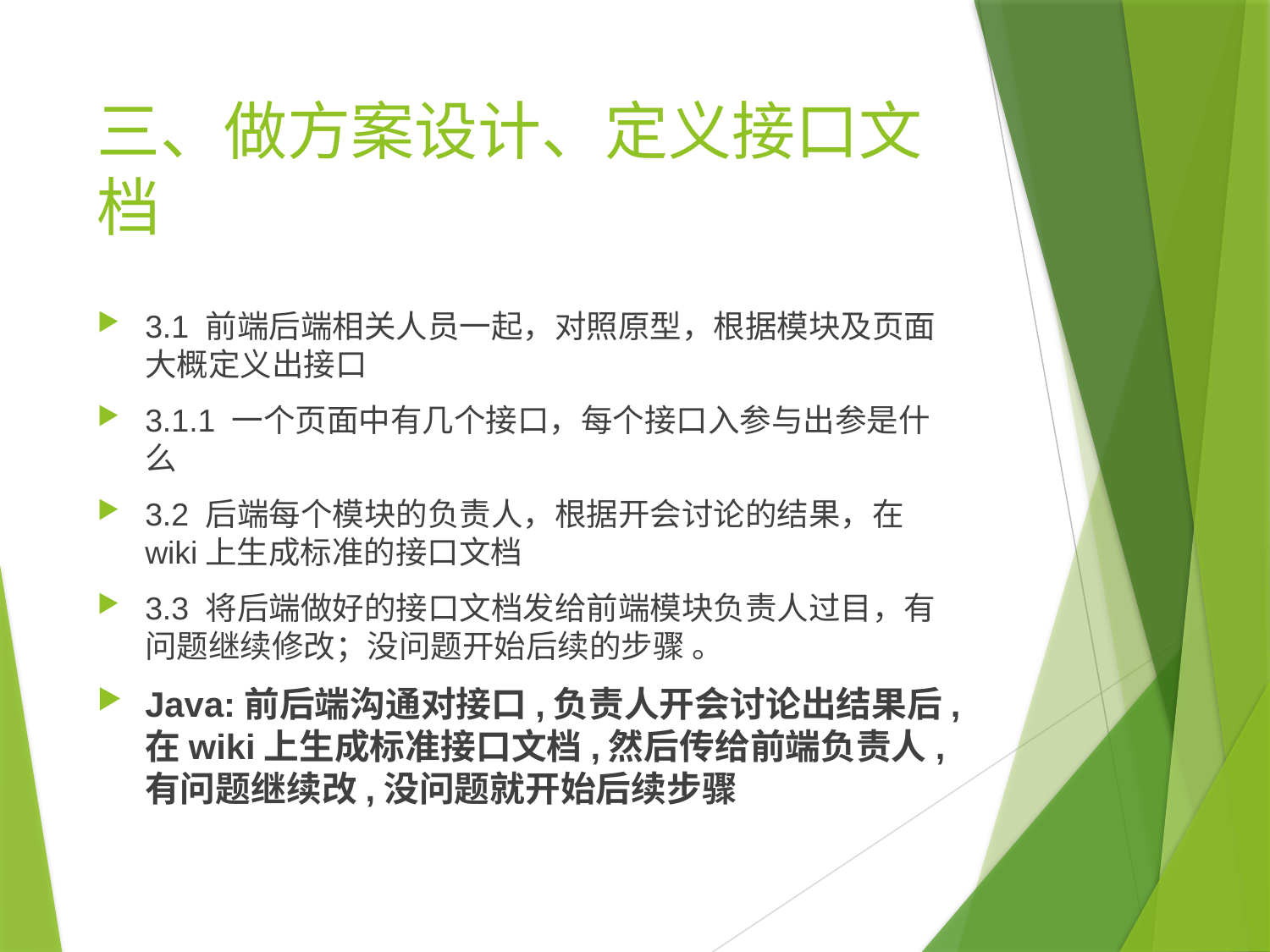

# 三、做方案设计、定义接口文档
3.1 前端后端相关人员一起，对照原型，根据模块及页面大概定义出接口
3.1.1 一个页面中有几个接口，每个接口入参与出参是什么
3.2 后端每个模块的负责人，根据开会讨论的结果，在wiki上生成标准的接口文档
3.3 将后端做好的接口文档发给前端模块负责人过目，有问题继续修改；没问题开始后续的步骤 。
Java:前后端沟通对接口,负责人开会讨论出结果后,在wiki上生成标准接口文档,然后传给前端负责人,有问题继续改,没问题就开始后续步骤